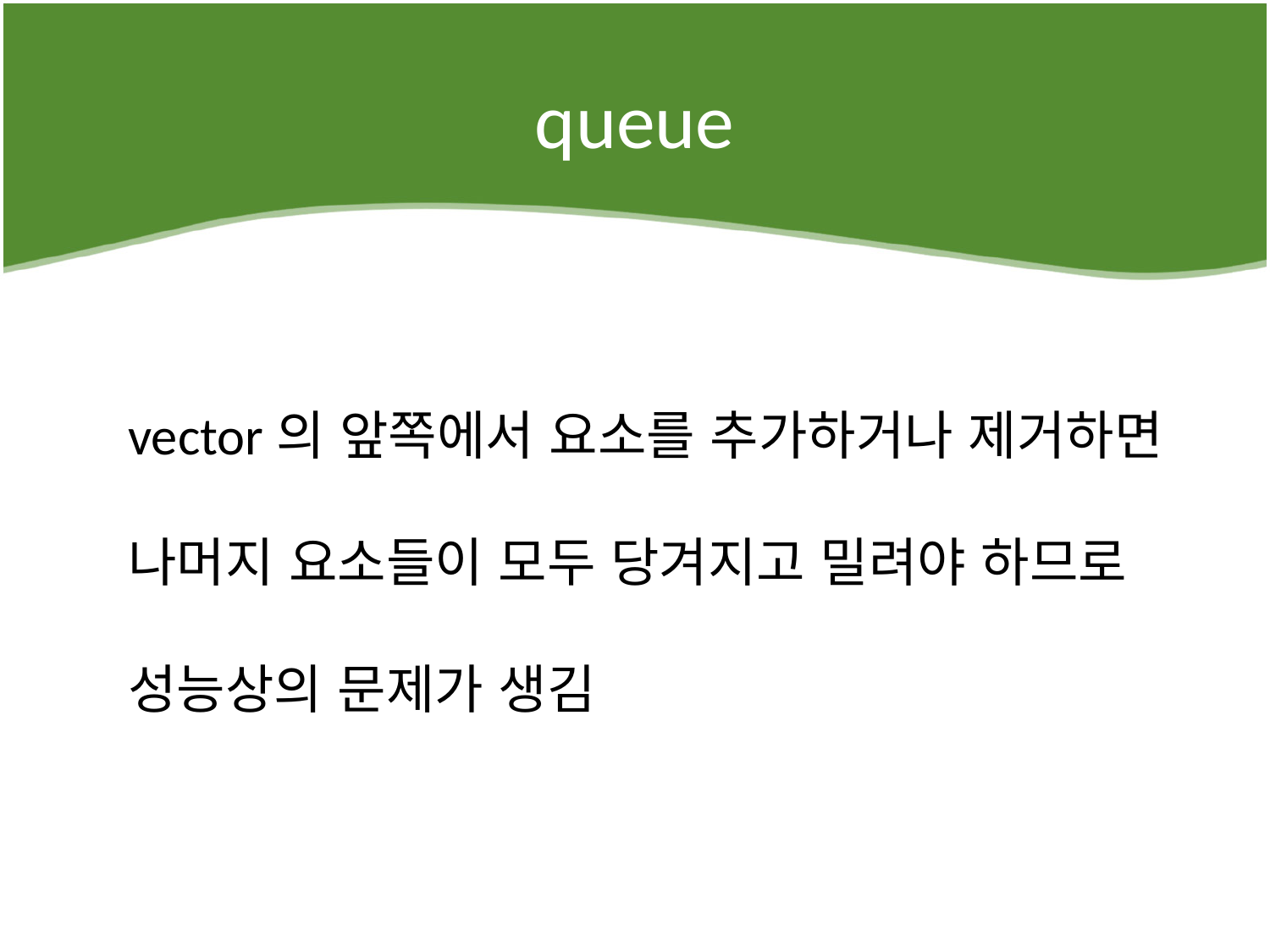

# queue
vector의 앞쪽에서 요소를 추가하거나 제거하면

나머지 요소들이 모두 당겨지고 밀려야 하므로

성능상의 문제가 생김